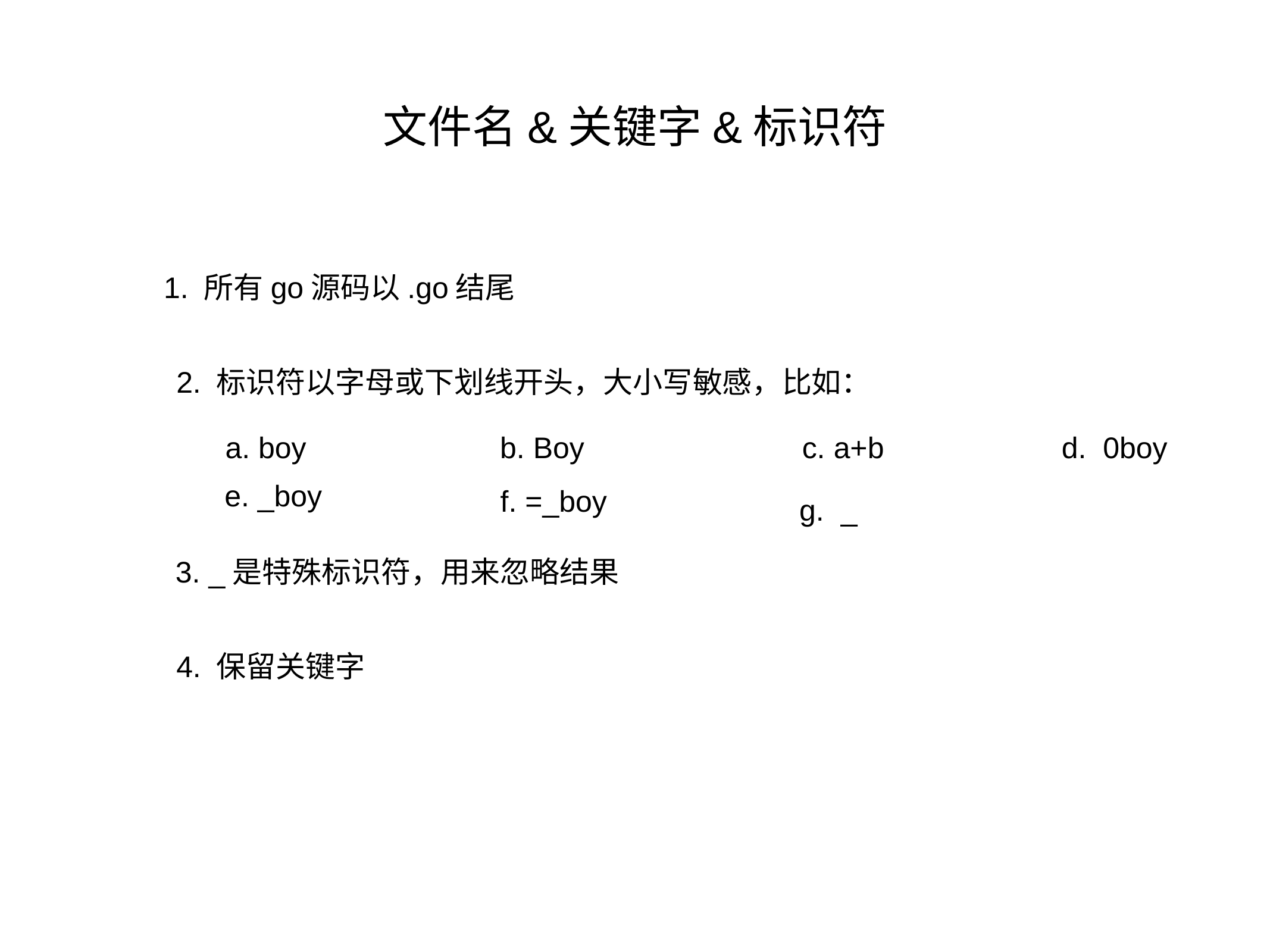

文件名&关键字&标识符
1. 所有go源码以.go结尾
2. 标识符以字母或下划线开头，大小写敏感，比如：
a. boy
b. Boy
c. a+b
d.  0boy
e. _boy
f. =_boy
g.  _
3. _是特殊标识符，用来忽略结果
4. 保留关键字